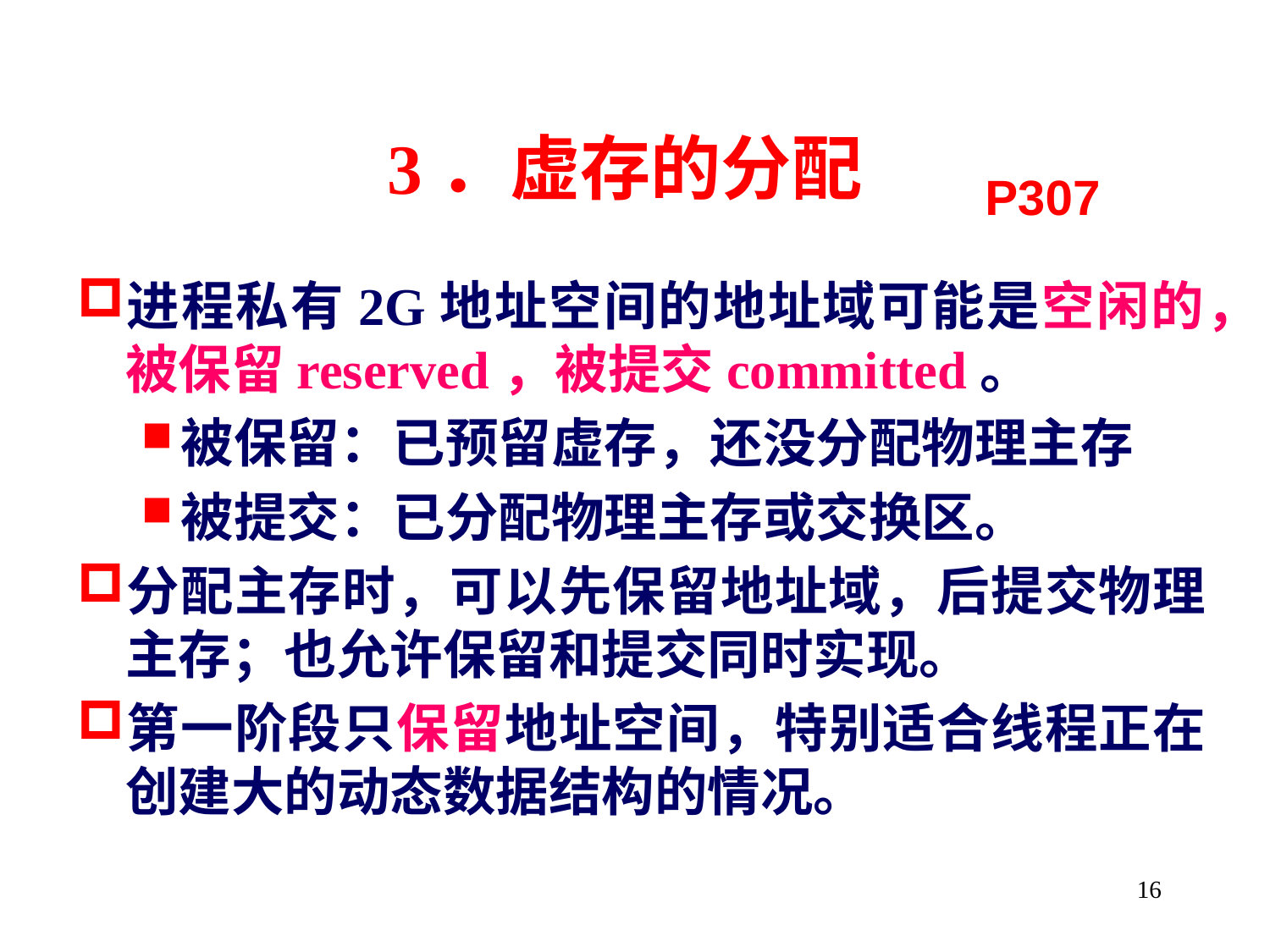

# 3．虚存的分配
P307
进程私有2G地址空间的地址域可能是空闲的，被保留reserved，被提交committed。
被保留：已预留虚存，还没分配物理主存
被提交：已分配物理主存或交换区。
分配主存时，可以先保留地址域，后提交物理主存；也允许保留和提交同时实现。
第一阶段只保留地址空间，特别适合线程正在创建大的动态数据结构的情况。
16